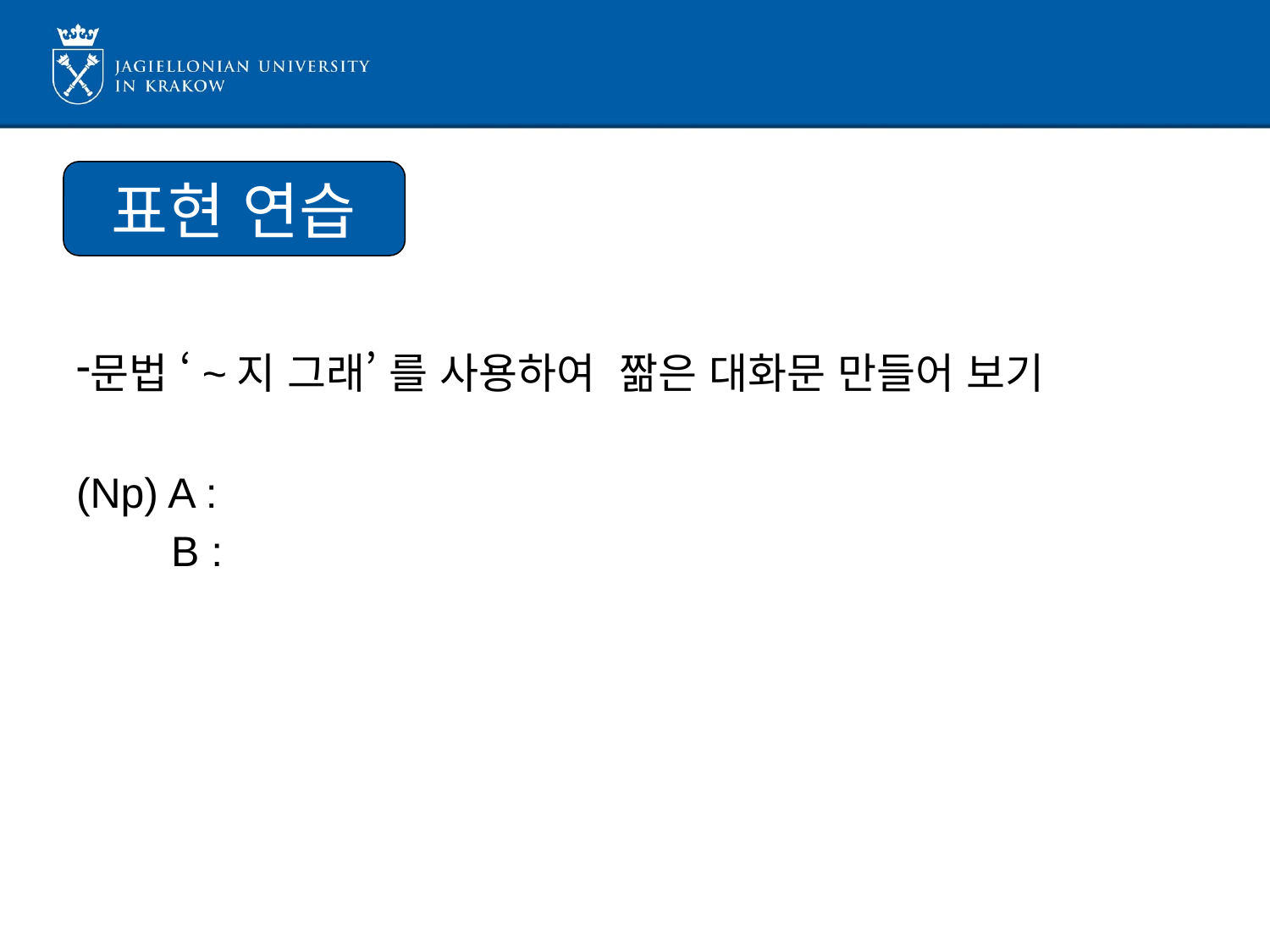

표현 연습

문법 ‘~지 그래’ 를 사용하여  짦은 대화문 만들어 보기

(Np) A :
        B :